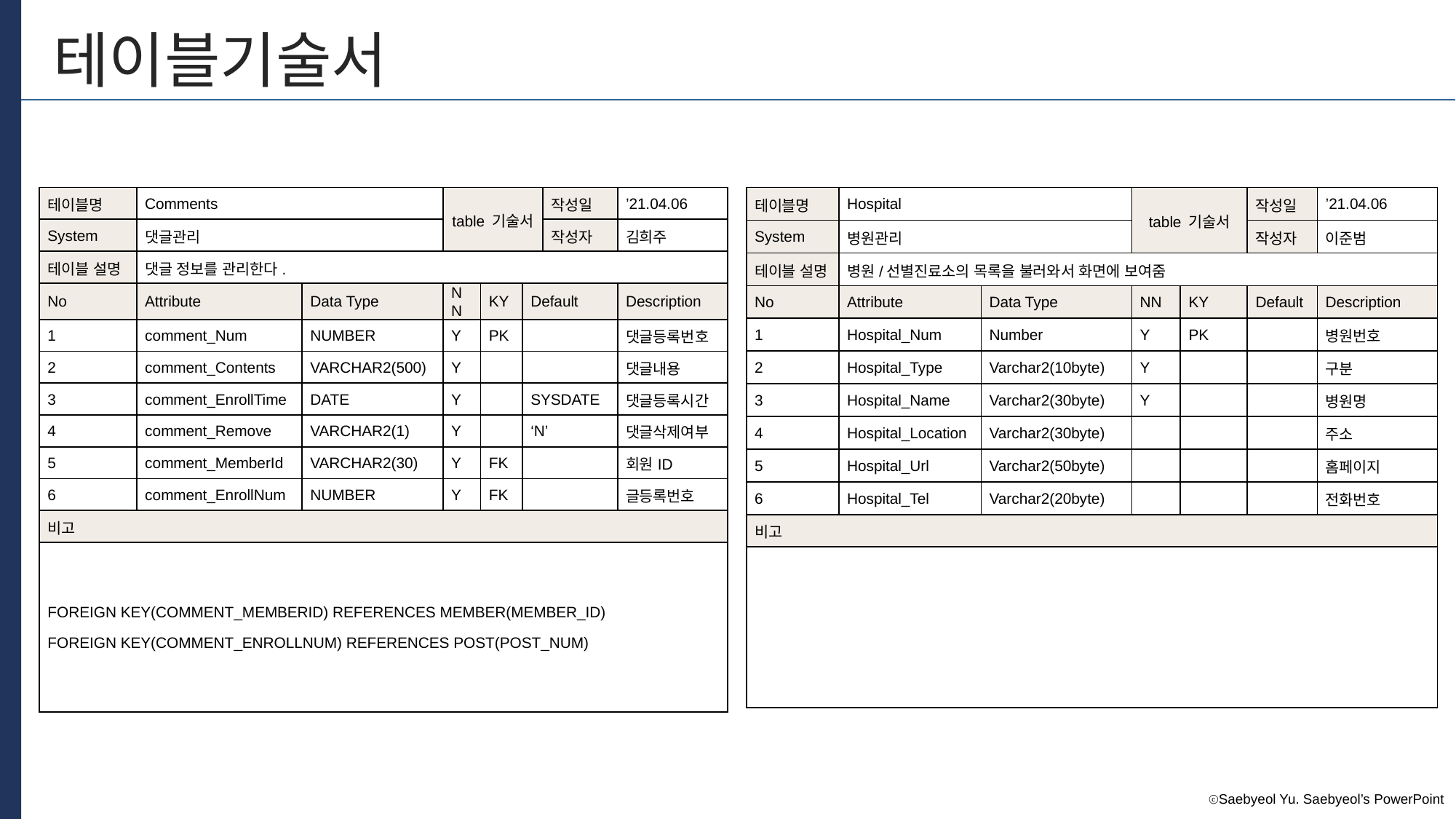

테이블기술서
| 테이블명 | Comments |  | table 기술서 |  |  | 작성일 | ’21.04.06 |
| --- | --- | --- | --- | --- | --- | --- | --- |
| System | 댓글관리 |  |  |  |  | 작성자 | 김희주 |
| 테이블 설명 | 댓글 정보를 관리한다. |  |  |  |  |  |  |
| No | Attribute | Data Type | NN | KY | Default | Default | Description |
| 1 | comment\_Num | NUMBER | Y | PK |  |  | 댓글등록번호 |
| 2 | comment\_Contents | VARCHAR2(500) | Y |  |  |  | 댓글내용 |
| 3 | comment\_EnrollTime | DATE | Y |  | SYSDATE | SYSDATE | 댓글등록시간 |
| 4 | comment\_Remove | VARCHAR2(1) | Y |  | ‘N’ | ‘N’ | 댓글삭제여부 |
| 5 | comment\_MemberId | VARCHAR2(30) | Y | FK |  |  | 회원ID |
| 6 | comment\_EnrollNum | NUMBER | Y | FK |  |  | 글등록번호 |
| 비고 |  |  |  |  |  |  |  |
| FOREIGN KEY(COMMENT\_MEMBERID) REFERENCES MEMBER(MEMBER\_ID) FOREIGN KEY(COMMENT\_ENROLLNUM) REFERENCES POST(POST\_NUM) |  |  |  |  |  |  |  |
| 테이블명 | Hospital |  | table 기술서 |  | 작성일 | ’21.04.06 |
| --- | --- | --- | --- | --- | --- | --- |
| System | 병원관리 |  |  |  | 작성자 | 이준범 |
| 테이블 설명 | 병원/선별진료소의 목록을 불러와서 화면에 보여줌 |  |  |  |  |  |
| No | Attribute | Data Type | NN | KY | Default | Description |
| 1 | Hospital\_Num | Number | Y | PK |  | 병원번호 |
| 2 | Hospital\_Type | Varchar2(10byte) | Y |  |  | 구분 |
| 3 | Hospital\_Name | Varchar2(30byte) | Y |  |  | 병원명 |
| 4 | Hospital\_Location | Varchar2(30byte) |  |  |  | 주소 |
| 5 | Hospital\_Url | Varchar2(50byte) |  |  |  | 홈페이지 |
| 6 | Hospital\_Tel | Varchar2(20byte) |  |  |  | 전화번호 |
| 비고 |  |  |  |  |  |  |
|  |  |  |  |  |  |  |